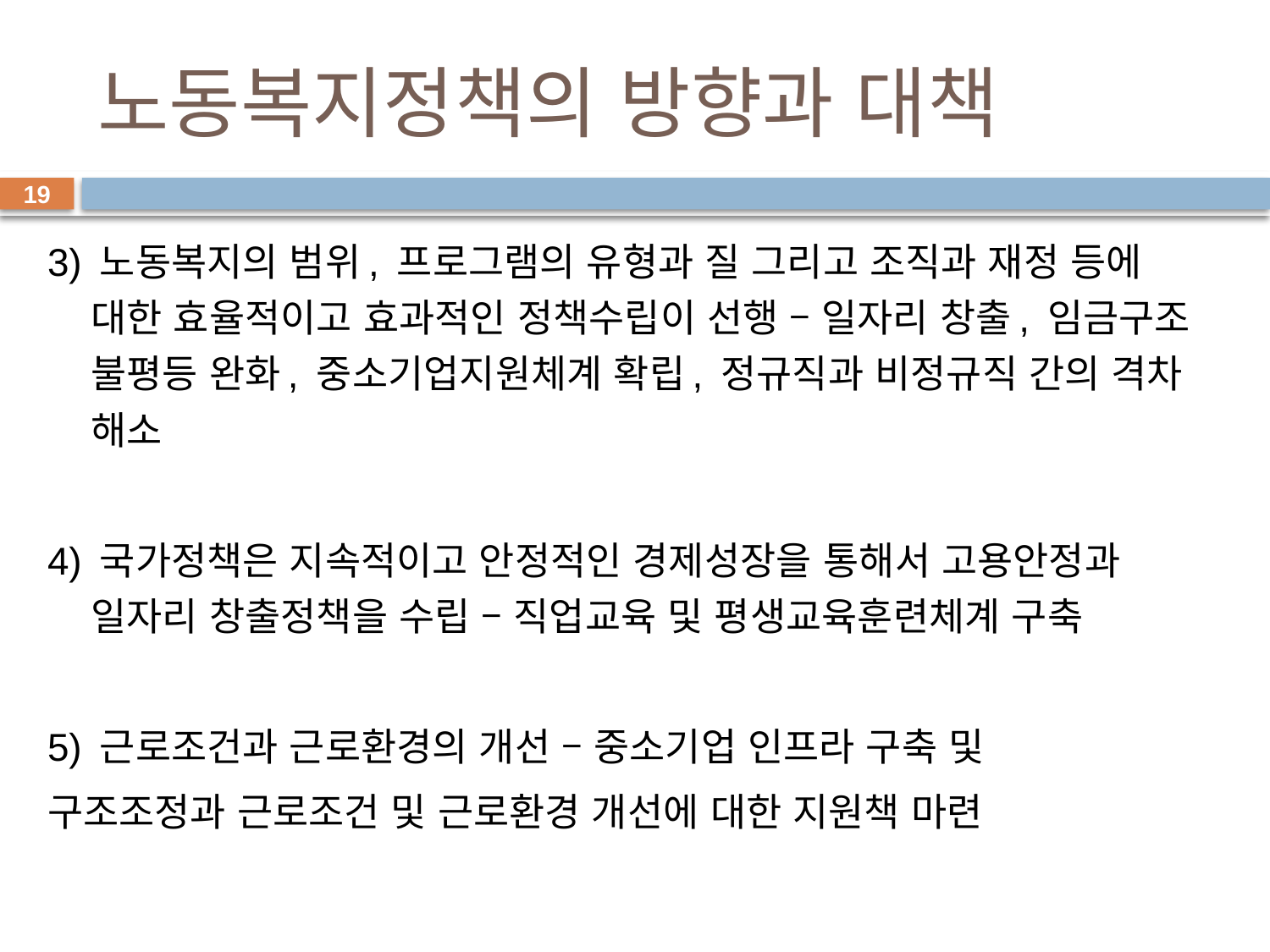

# 노동복지정책의 방향과 대책
19
3) 노동복지의 범위, 프로그램의 유형과 질 그리고 조직과 재정 등에 대한 효율적이고 효과적인 정책수립이 선행 – 일자리 창출, 임금구조 불평등 완화, 중소기업지원체계 확립, 정규직과 비정규직 간의 격차 해소

4) 국가정책은 지속적이고 안정적인 경제성장을 통해서 고용안정과 일자리 창출정책을 수립 – 직업교육 및 평생교육훈련체계 구축

5) 근로조건과 근로환경의 개선 – 중소기업 인프라 구축 및
구조조정과 근로조건 및 근로환경 개선에 대한 지원책 마련